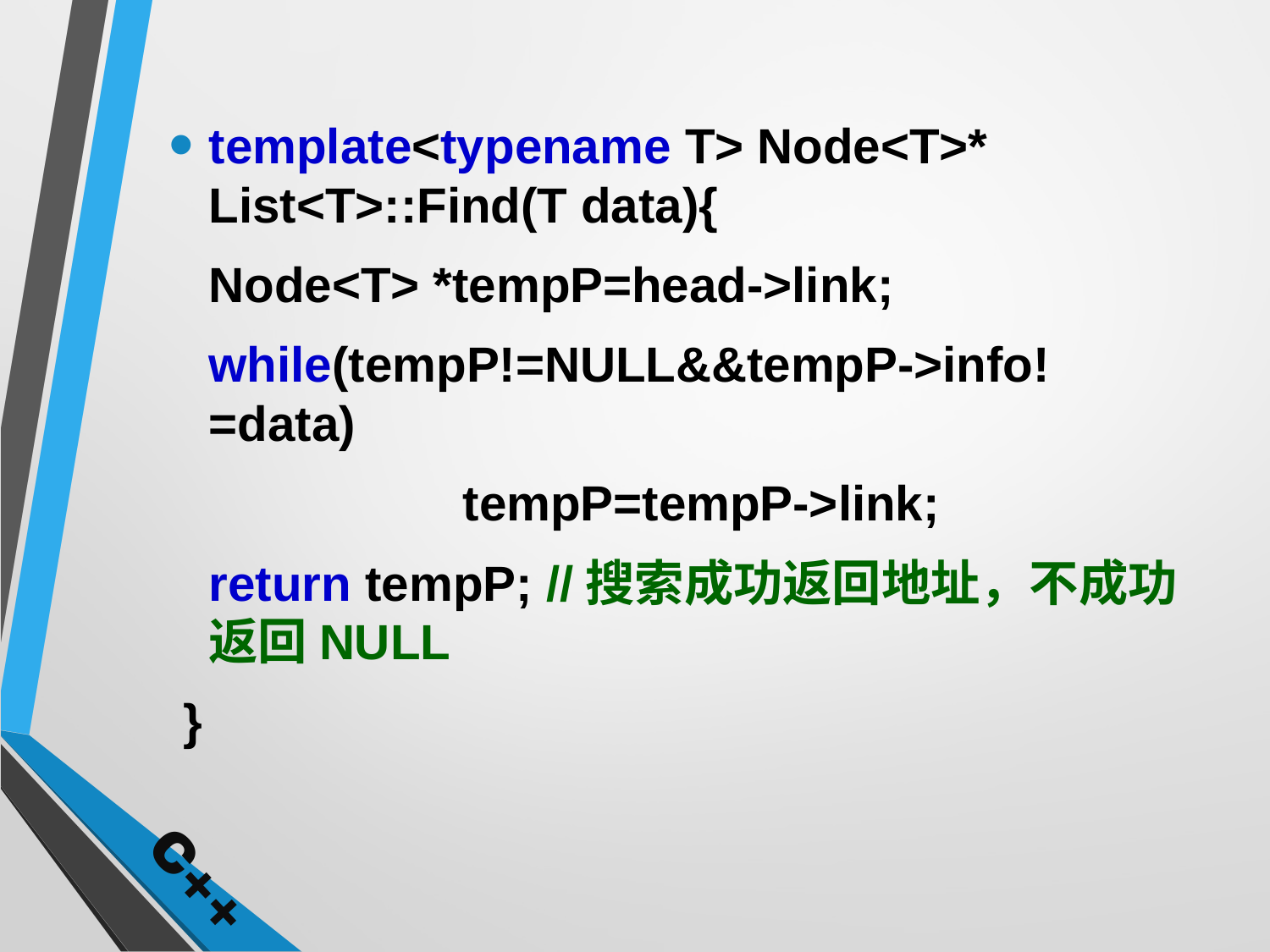

template<typename T> Node<T>* List<T>::Find(T data){
	Node<T> *tempP=head->link;
	while(tempP!=NULL&&tempP->info!=data)
			tempP=tempP->link;
	return tempP; //搜索成功返回地址，不成功返回NULL
 }